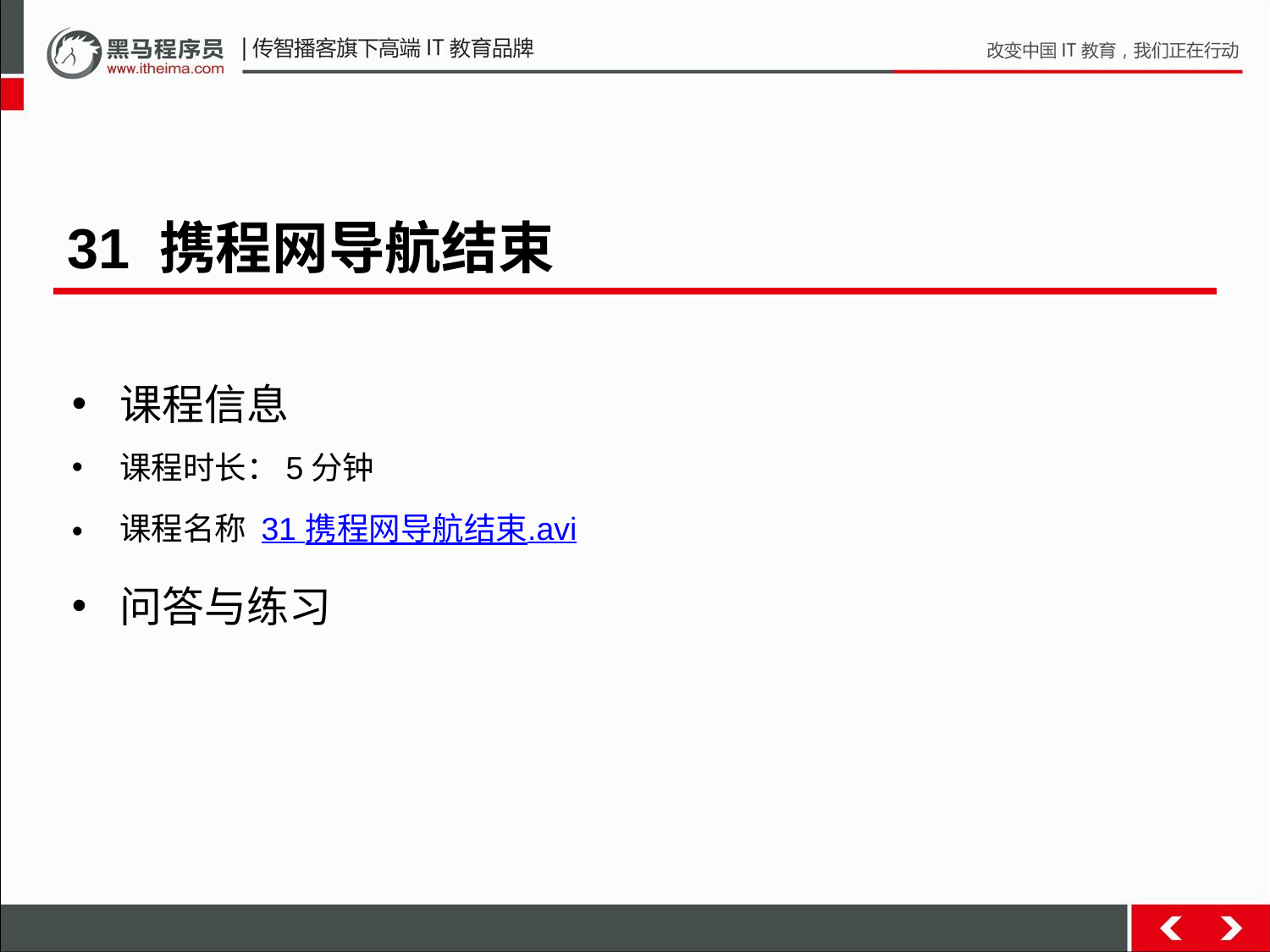

31 携程网导航结束
课程信息
课程时长：5分钟
课程名称 31 携程网导航结束.avi
问答与练习